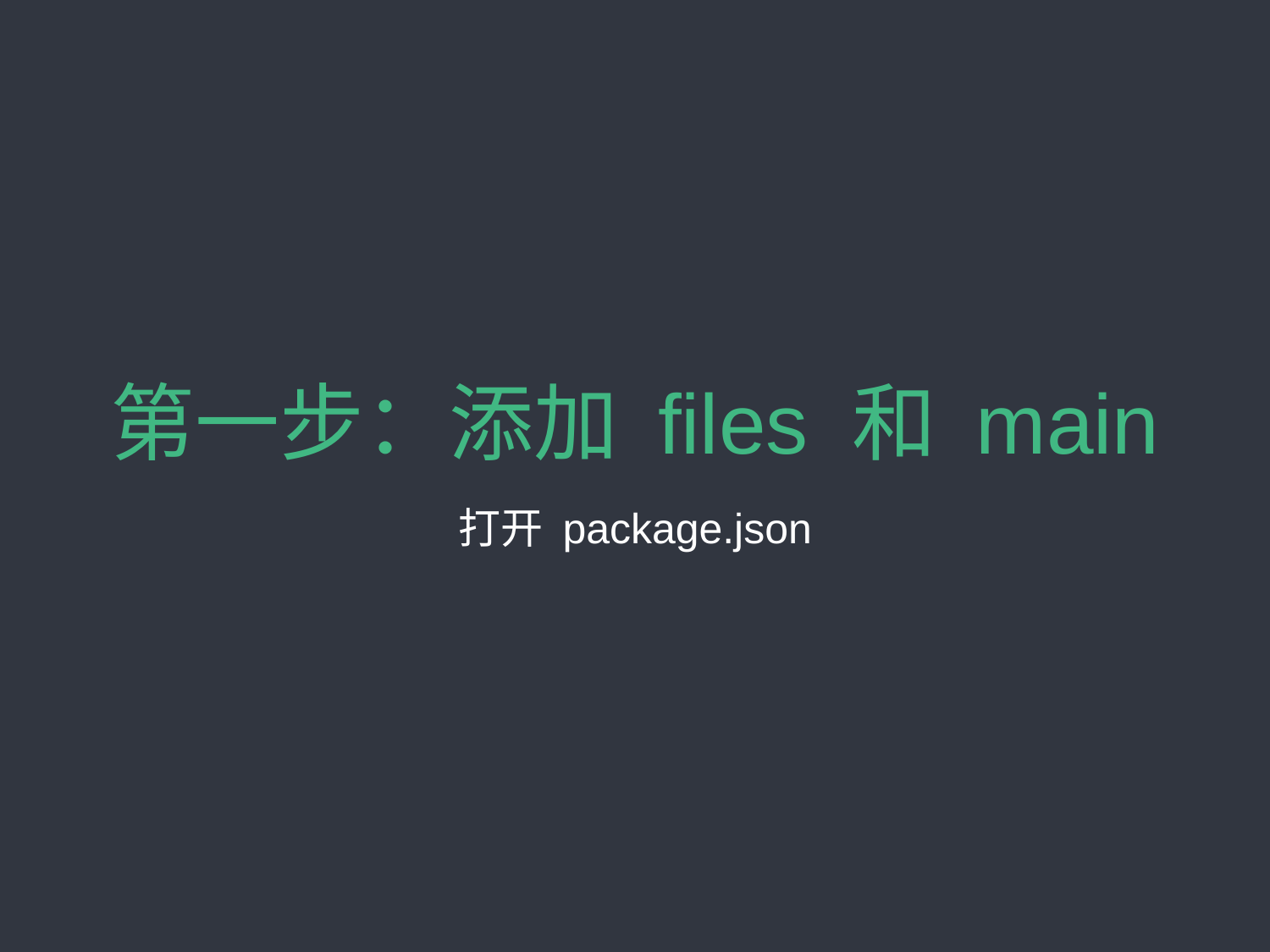

# 第一步：添加 files 和 main
打开 package.json